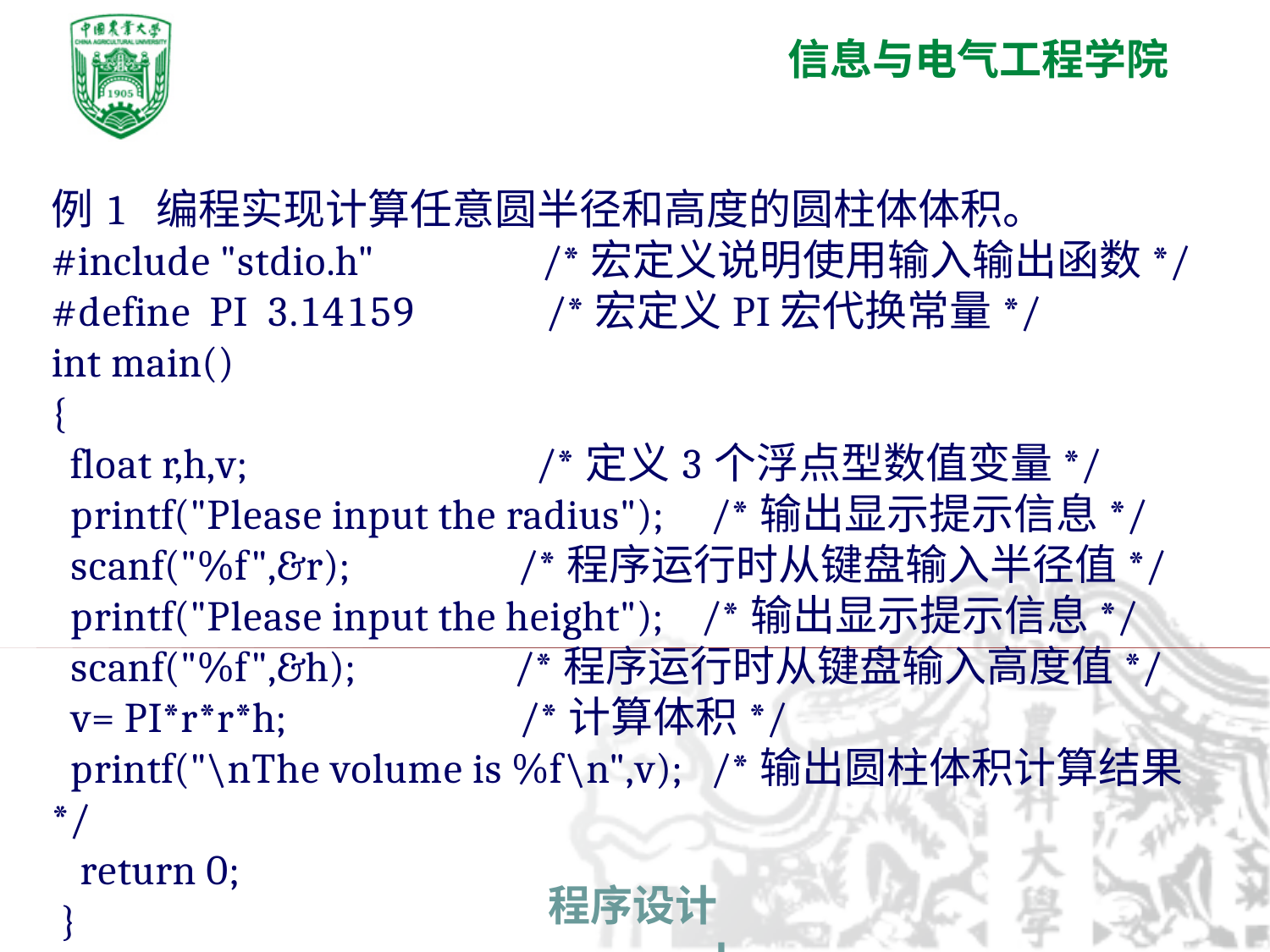

例1  编程实现计算任意圆半径和高度的圆柱体体积。
#include "stdio.h"                  /*宏定义说明使用输入输出函数*/
#define  PI  3.14159              /*宏定义PI宏代换常量*/
int main()
{
  float r,h,v;                               /*定义3个浮点型数值变量*/
  printf("Please input the radius");     /*输出显示提示信息*/
  scanf("%f",&r);                  /*程序运行时从键盘输入半径值*/
  printf("Please input the height");    /*输出显示提示信息*/
  scanf("%f",&h);                 /*程序运行时从键盘输入高度值*/
  v= PI*r*r*h;                         /*计算体积*/
  printf("\nThe volume is %f\n",v);   /*输出圆柱体积计算结果*/
   return 0;
 }